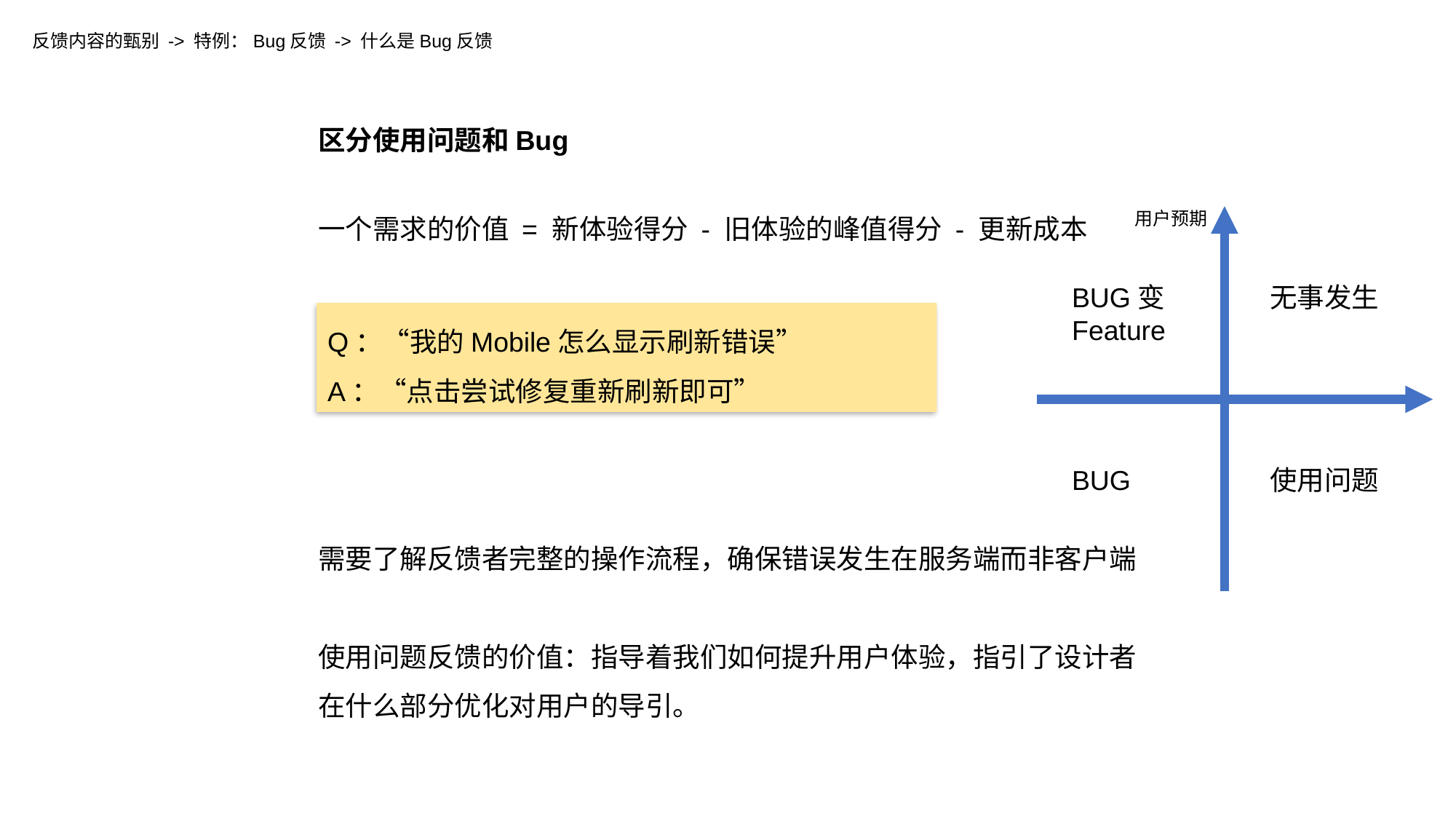

反馈内容的甄别 -> 特例：Bug反馈 -> 什么是Bug反馈
区分使用问题和Bug
一个需求的价值 = 新体验得分 - 旧体验的峰值得分 - 更新成本
用户预期
BUG变Feature
无事发生
Q：“我的Mobile怎么显示刷新错误”
A：“点击尝试修复重新刷新即可”
使用问题
BUG
需要了解反馈者完整的操作流程，确保错误发生在服务端而非客户端

使用问题反馈的价值：指导着我们如何提升用户体验，指引了设计者在什么部分优化对用户的导引。